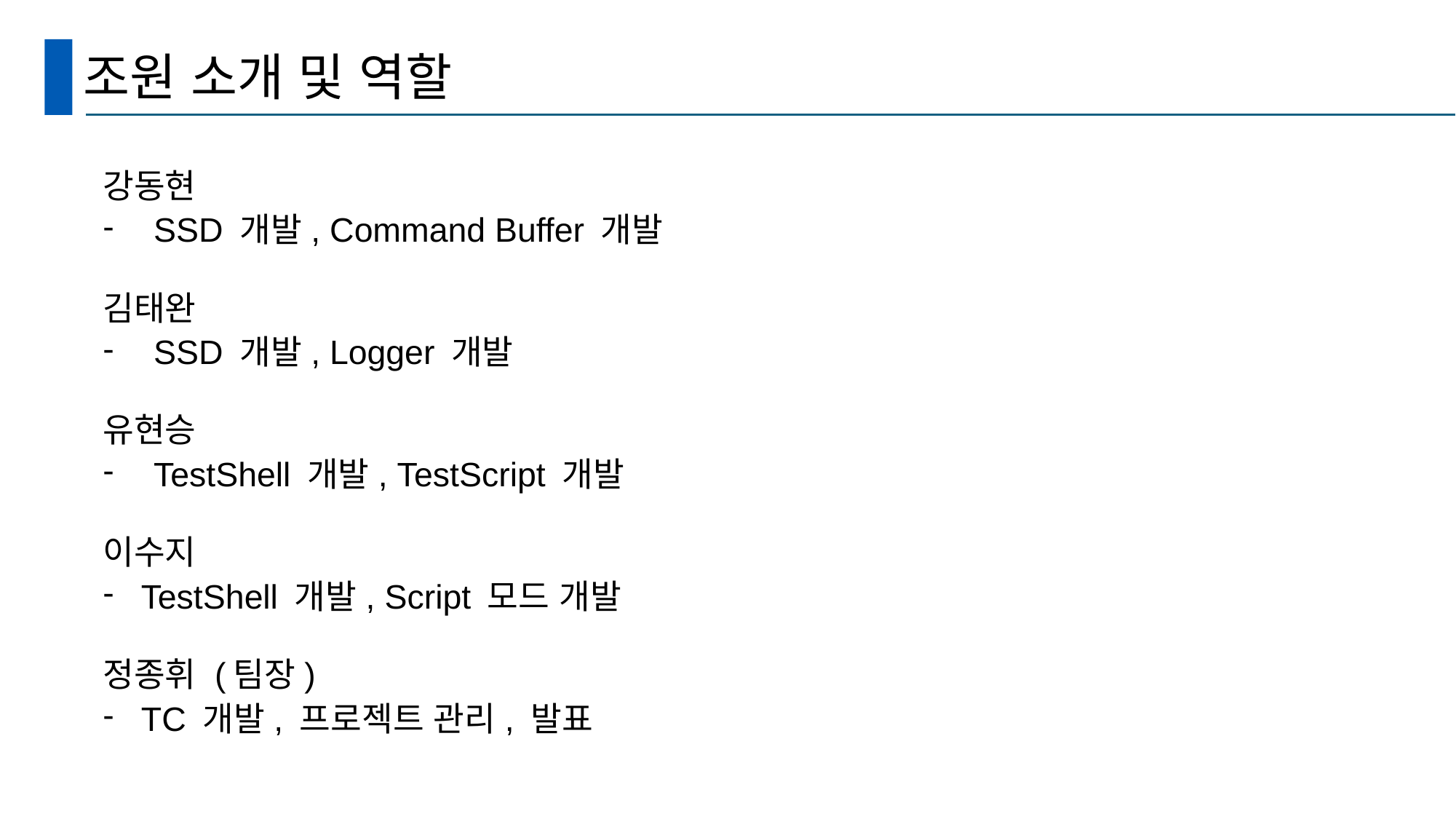

# 조원 소개 및 역할
강동현
SSD 개발, Command Buffer 개발

김태완
SSD 개발, Logger 개발

유현승
TestShell 개발, TestScript 개발

이수지
TestShell 개발, Script 모드 개발

정종휘 (팀장)
TC 개발, 프로젝트 관리, 발표